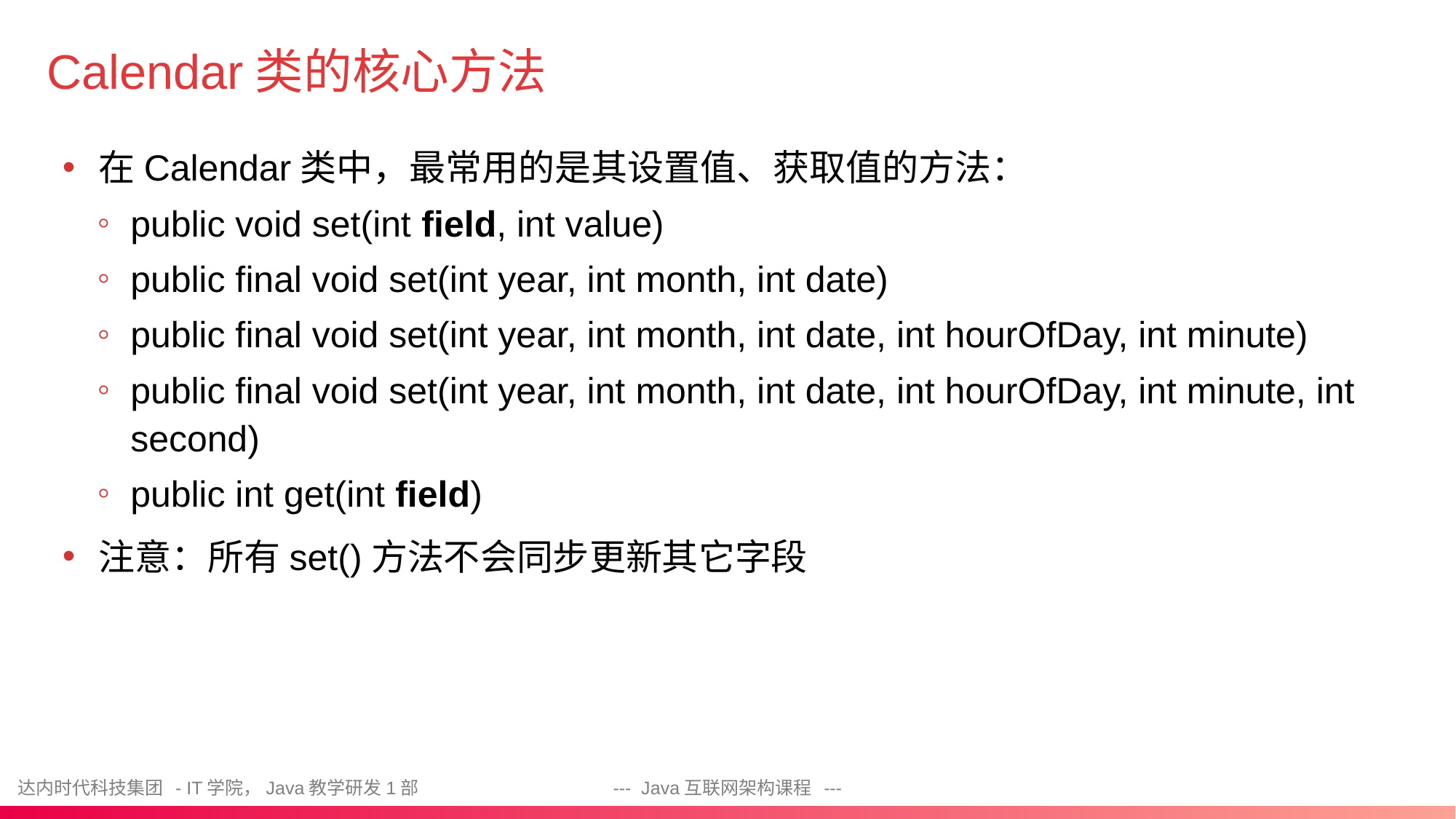

# Calendar类的核心方法
在Calendar类中，最常用的是其设置值、获取值的方法：
public void set(int field, int value)
public final void set(int year, int month, int date)
public final void set(int year, int month, int date, int hourOfDay, int minute)
public final void set(int year, int month, int date, int hourOfDay, int minute, int second)
public int get(int field)
注意：所有set()方法不会同步更新其它字段